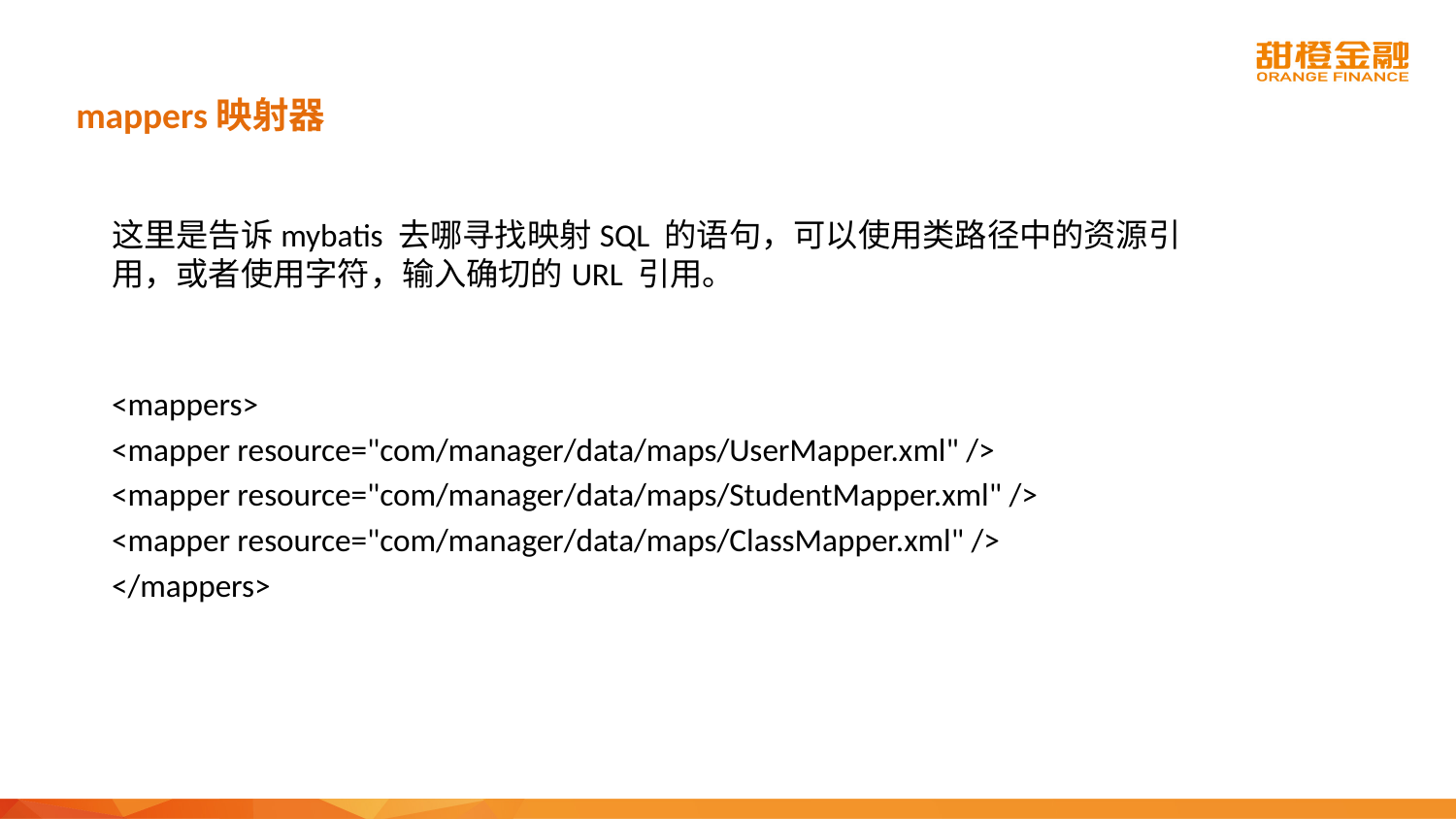

mappers映射器

这里是告诉mybatis 去哪寻找映射SQL 的语句，可以使用类路径中的资源引用，或者使用字符，输入确切的URL 引用。

<mappers>
<mapper resource="com/manager/data/maps/UserMapper.xml" />
<mapper resource="com/manager/data/maps/StudentMapper.xml" />
<mapper resource="com/manager/data/maps/ClassMapper.xml" />
</mappers>